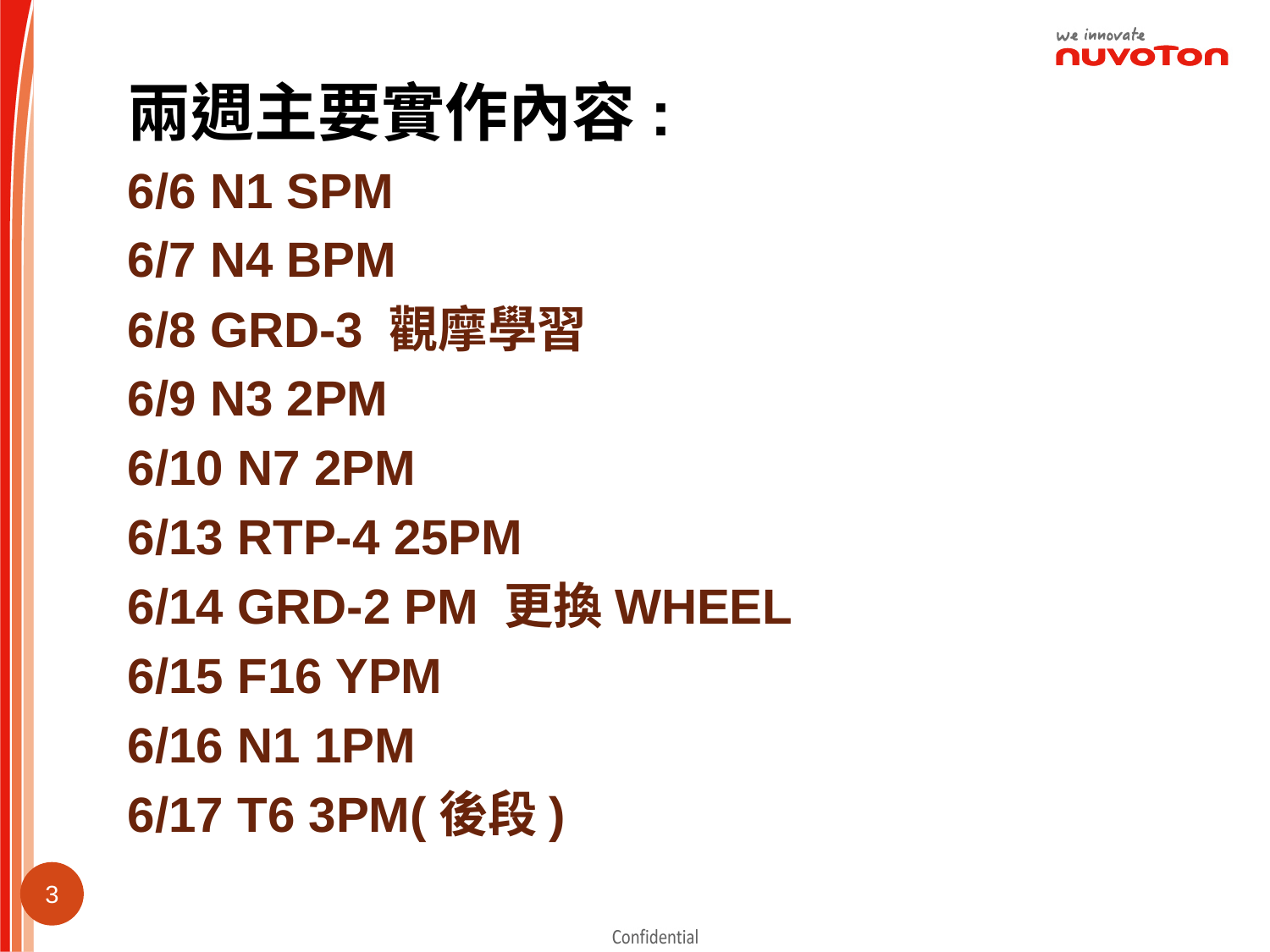

兩週主要實作內容:
6/6 N1 SPM
6/7 N4 BPM
6/8 GRD-3 觀摩學習
6/9 N3 2PM
6/10 N7 2PM
6/13 RTP-4 25PM
6/14 GRD-2 PM 更換WHEEL
6/15 F16 YPM
6/16 N1 1PM
6/17 T6 3PM(後段)

3